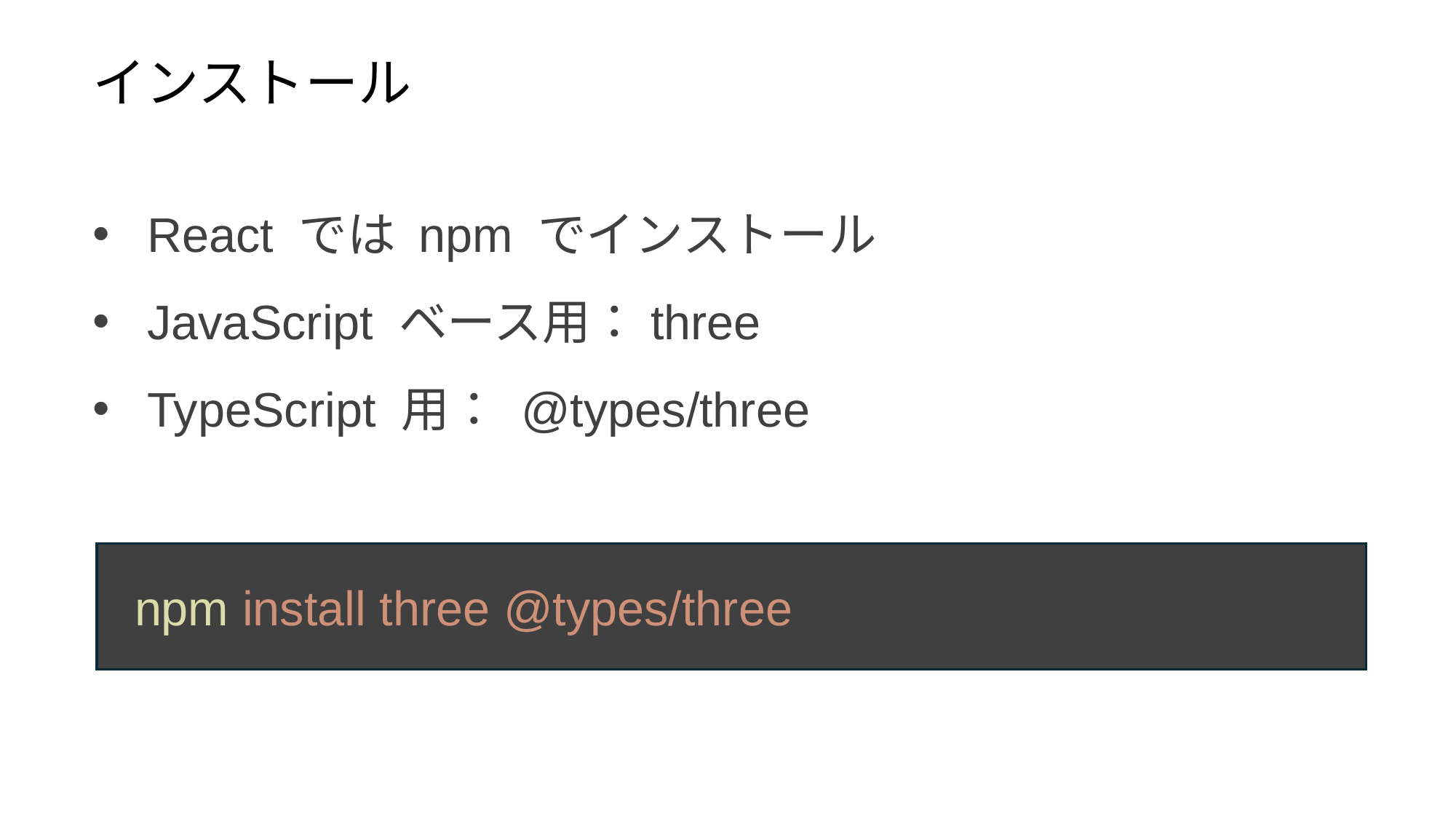

インストール
React では npm でインストール
JavaScript ベース用：three
TypeScript 用： @types/three

  npm install three @types/three